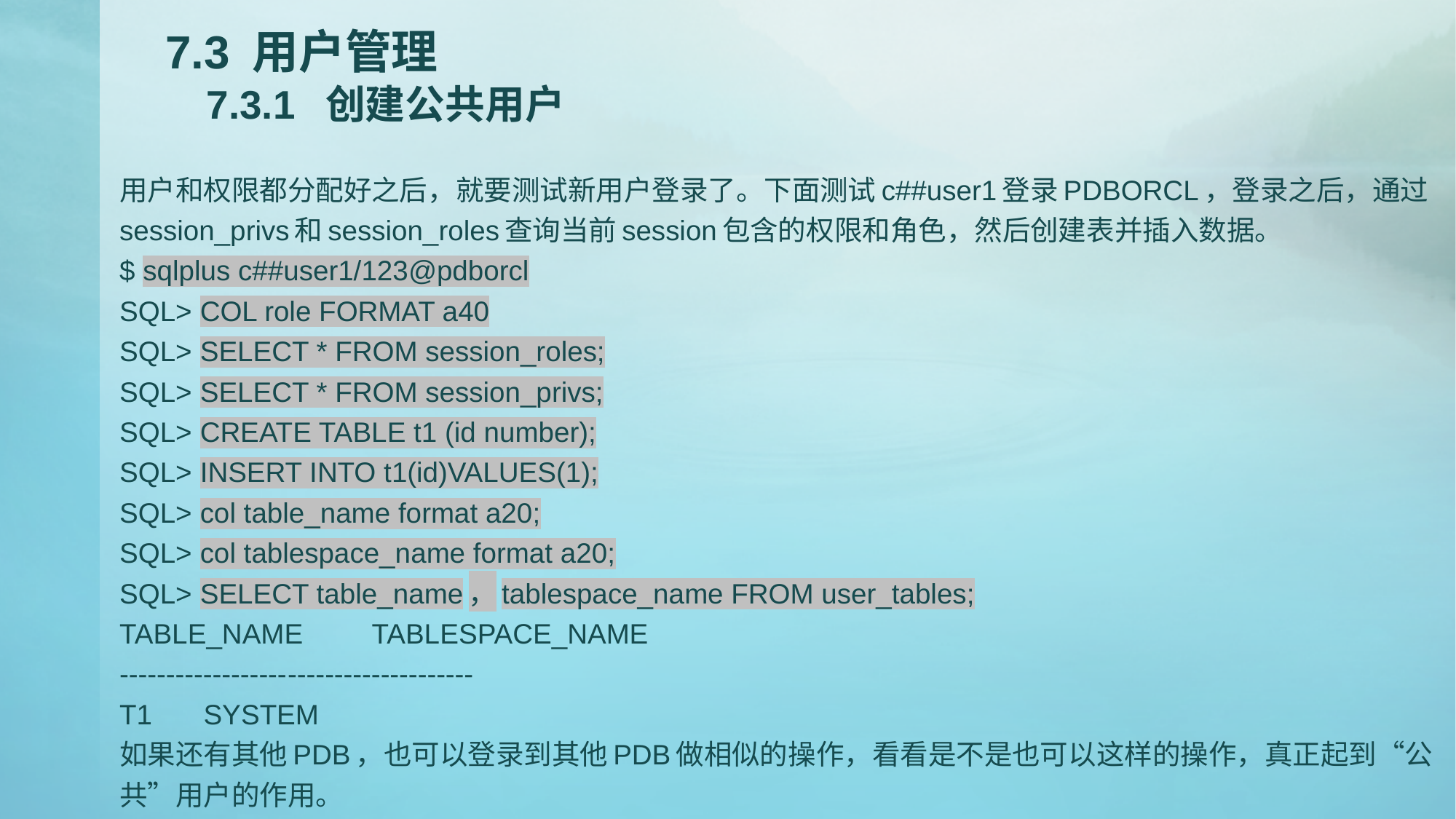

# 7.3 用户管理 7.3.1  创建公共用户
用户和权限都分配好之后，就要测试新用户登录了。下面测试c##user1登录PDBORCL，登录之后，通过session_privs和session_roles查询当前session包含的权限和角色，然后创建表并插入数据。
$ sqlplus c##user1/123@pdborcl
SQL> COL role FORMAT a40
SQL> SELECT * FROM session_roles;
SQL> SELECT * FROM session_privs;
SQL> CREATE TABLE t1 (id number);
SQL> INSERT INTO t1(id)VALUES(1);
SQL> col table_name format a20;
SQL> col tablespace_name format a20;
SQL> SELECT table_name，tablespace_name FROM user_tables;
TABLE_NAME		TABLESPACE_NAME
------------------	--------------------
T1			SYSTEM
如果还有其他PDB，也可以登录到其他PDB做相似的操作，看看是不是也可以这样的操作，真正起到“公共”用户的作用。